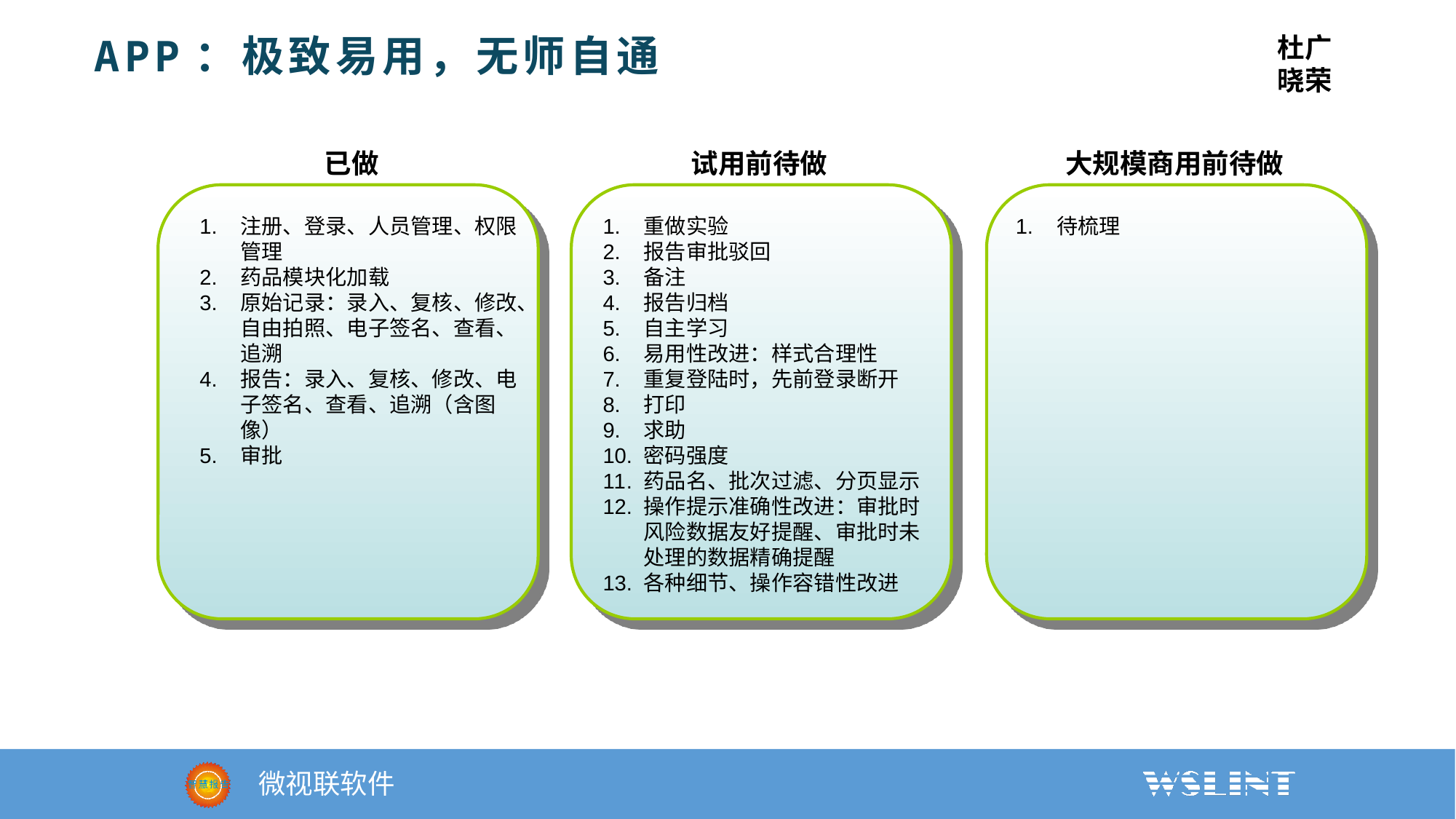

APP：极致易用，无师自通
杜广
晓荣
已做
试用前待做
大规模商用前待做

注册、登录、人员管理、权限管理
药品模块化加载
原始记录：录入、复核、修改、自由拍照、电子签名、查看、追溯
报告：录入、复核、修改、电子签名、查看、追溯（含图像）
审批

重做实验
报告审批驳回
备注
报告归档
自主学习
易用性改进：样式合理性
重复登陆时，先前登录断开
打印
求助
密码强度
药品名、批次过滤、分页显示
操作提示准确性改进：审批时风险数据友好提醒、审批时未处理的数据精确提醒
各种细节、操作容错性改进
待梳理